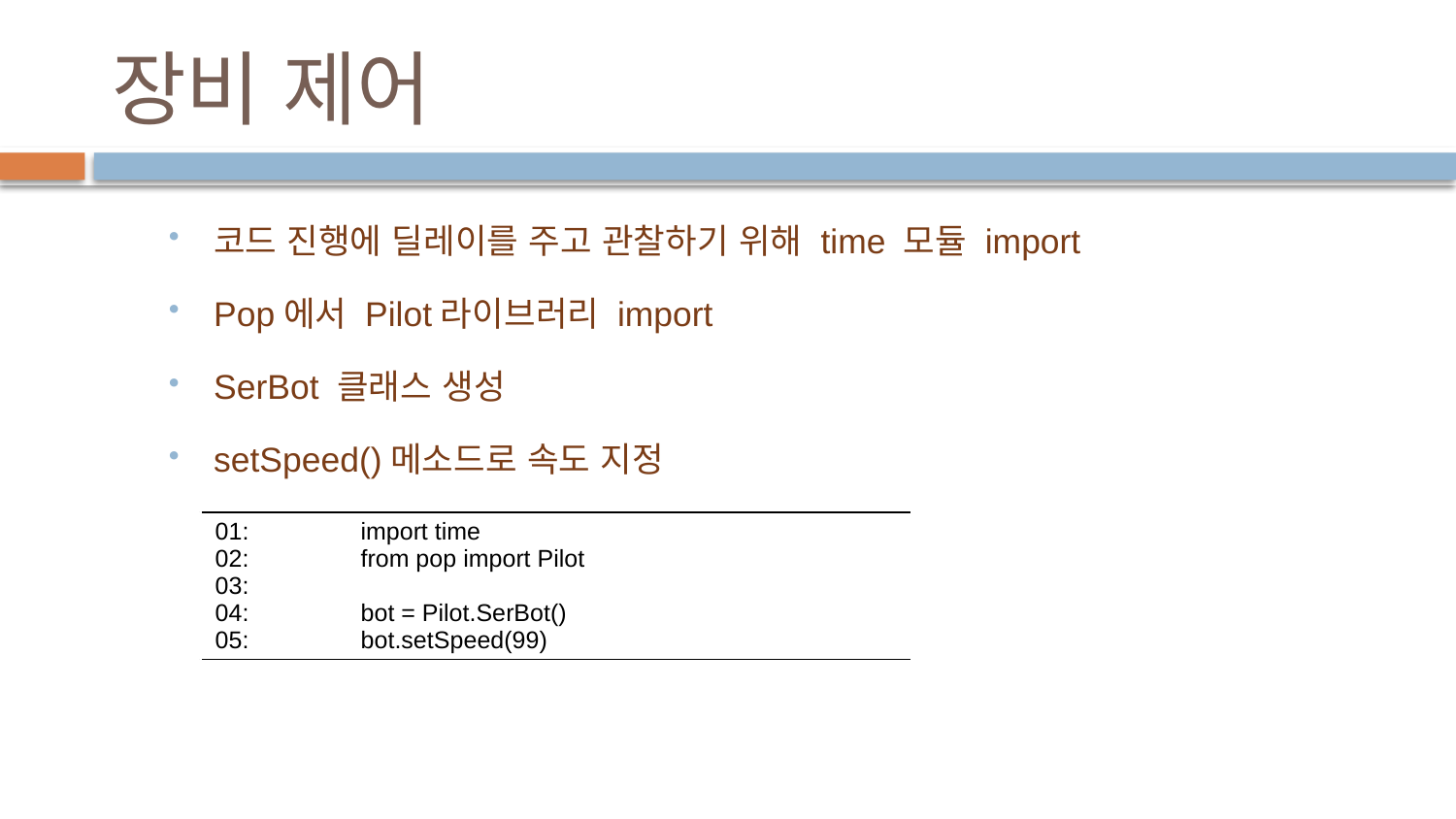

# 장비 제어
코드 진행에 딜레이를 주고 관찰하기 위해 time 모듈 import
Pop에서 Pilot라이브러리 import
SerBot 클래스 생성
setSpeed()메소드로 속도 지정

| 01: import time 02: from pop import Pilot 03: 04: bot = Pilot.SerBot() 05: bot.setSpeed(99) |
| --- |